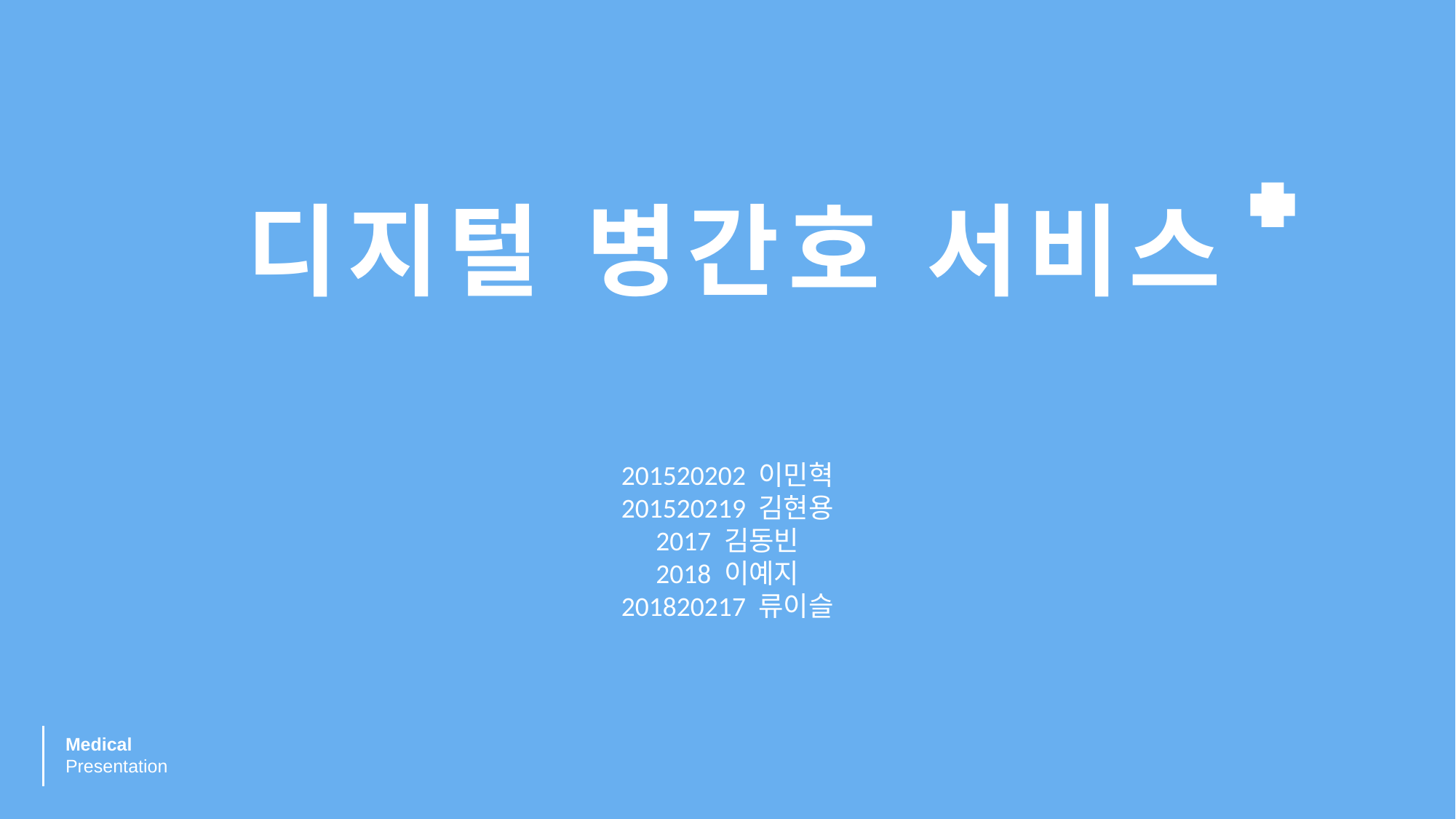

디지털 병간호 서비스

201520202 이민혁
201520219 김현용
2017 김동빈
2018 이예지
201820217 류이슬
Medical
Presentation